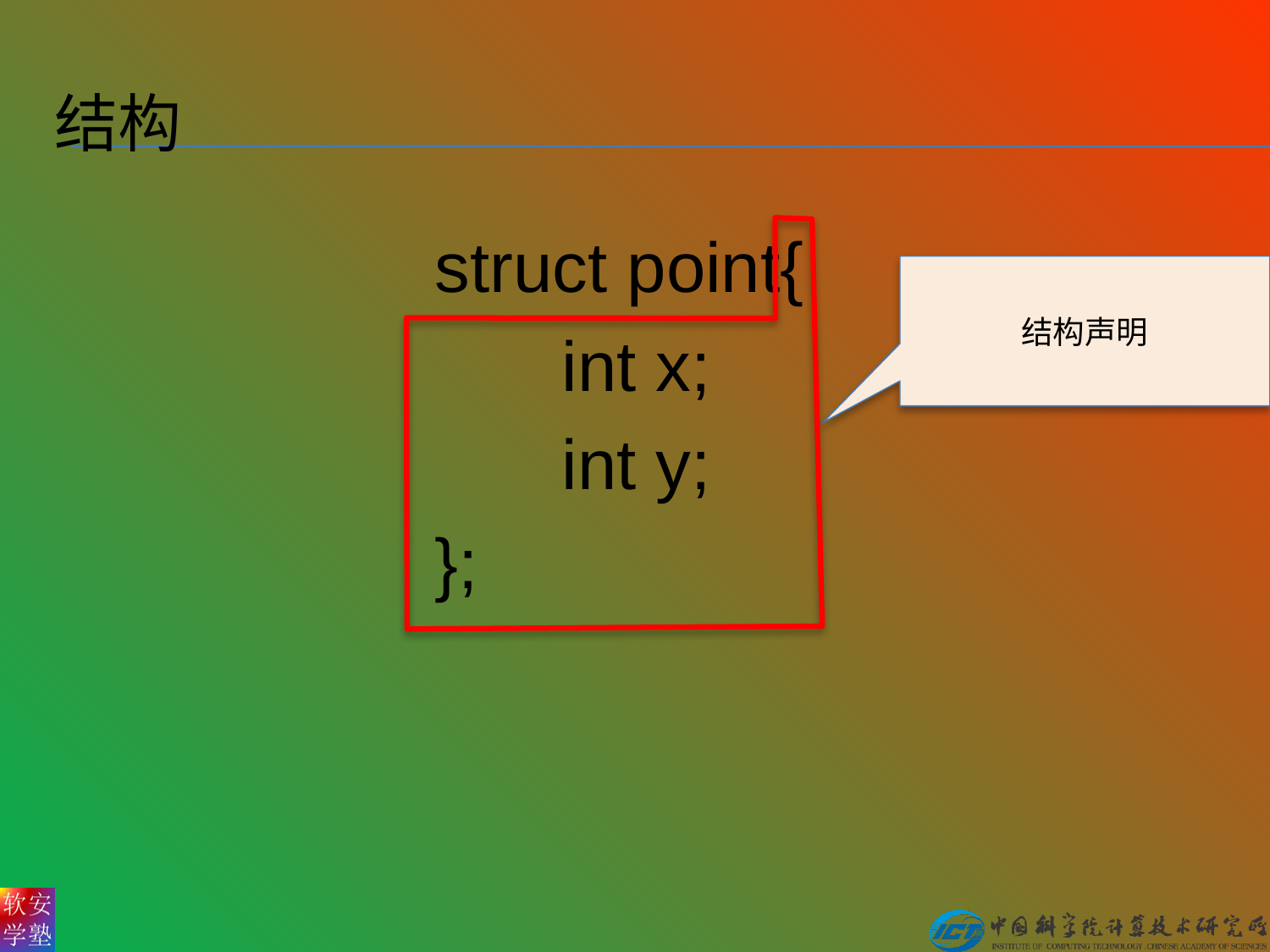

# 结构
struct point{
	int x;
	int y;
};

结构声明